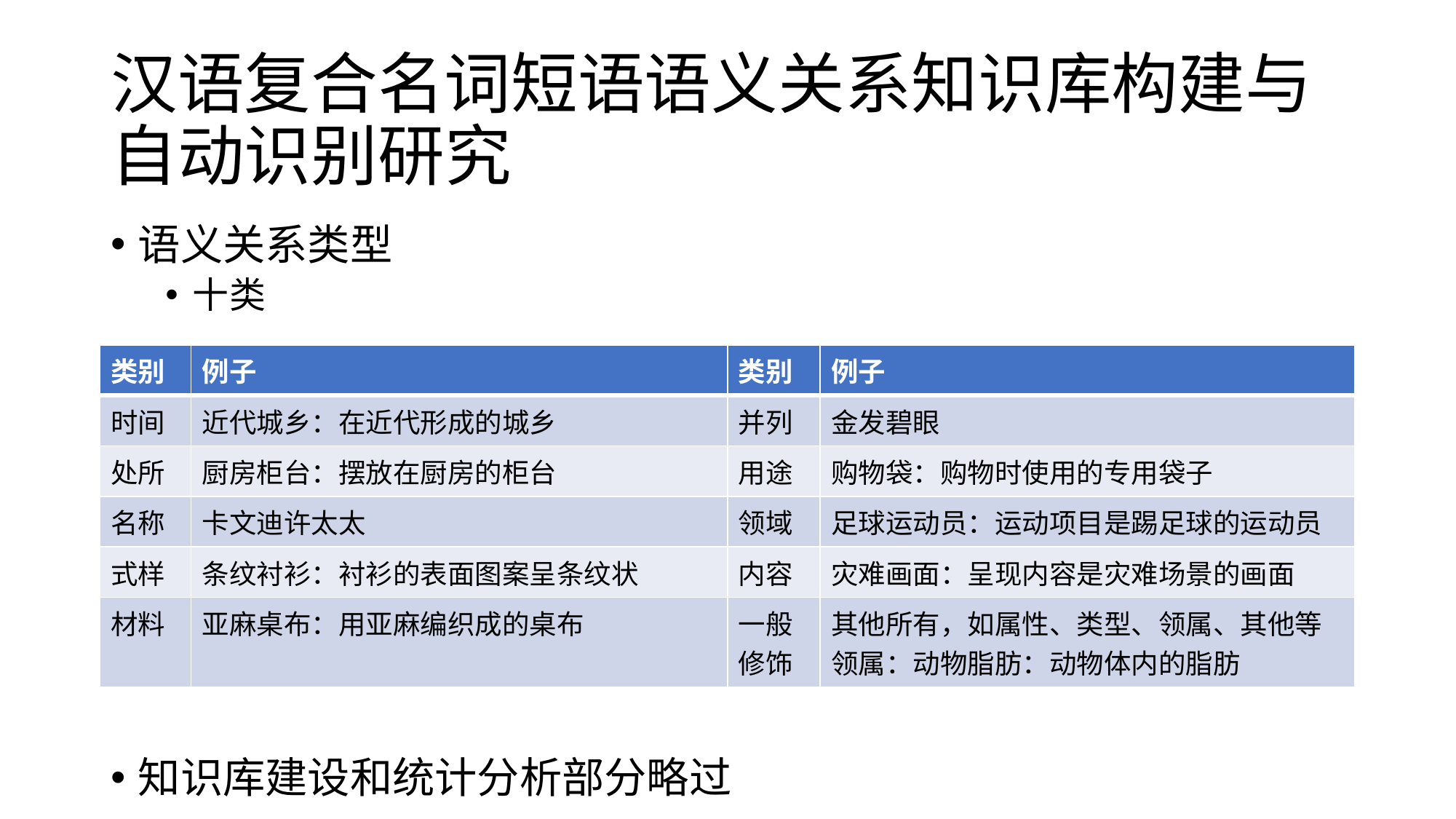

# 汉语复合名词短语语义关系知识库构建与自动识别研究
语义关系类型
十类

知识库建设和统计分析部分略过

| 类别 | 例子 | 类别 | 例子 |
| --- | --- | --- | --- |
| 时间 | 近代城乡：在近代形成的城乡 | 并列 | 金发碧眼 |
| 处所 | 厨房柜台：摆放在厨房的柜台 | 用途 | 购物袋：购物时使用的专用袋子 |
| 名称 | 卡文迪许太太 | 领域 | 足球运动员：运动项目是踢足球的运动员 |
| 式样 | 条纹衬衫：衬衫的表面图案呈条纹状 | 内容 | 灾难画面：呈现内容是灾难场景的画面 |
| 材料 | 亚麻桌布：用亚麻编织成的桌布 | 一般修饰 | 其他所有，如属性、类型、领属、其他等 领属：动物脂肪：动物体内的脂肪 |